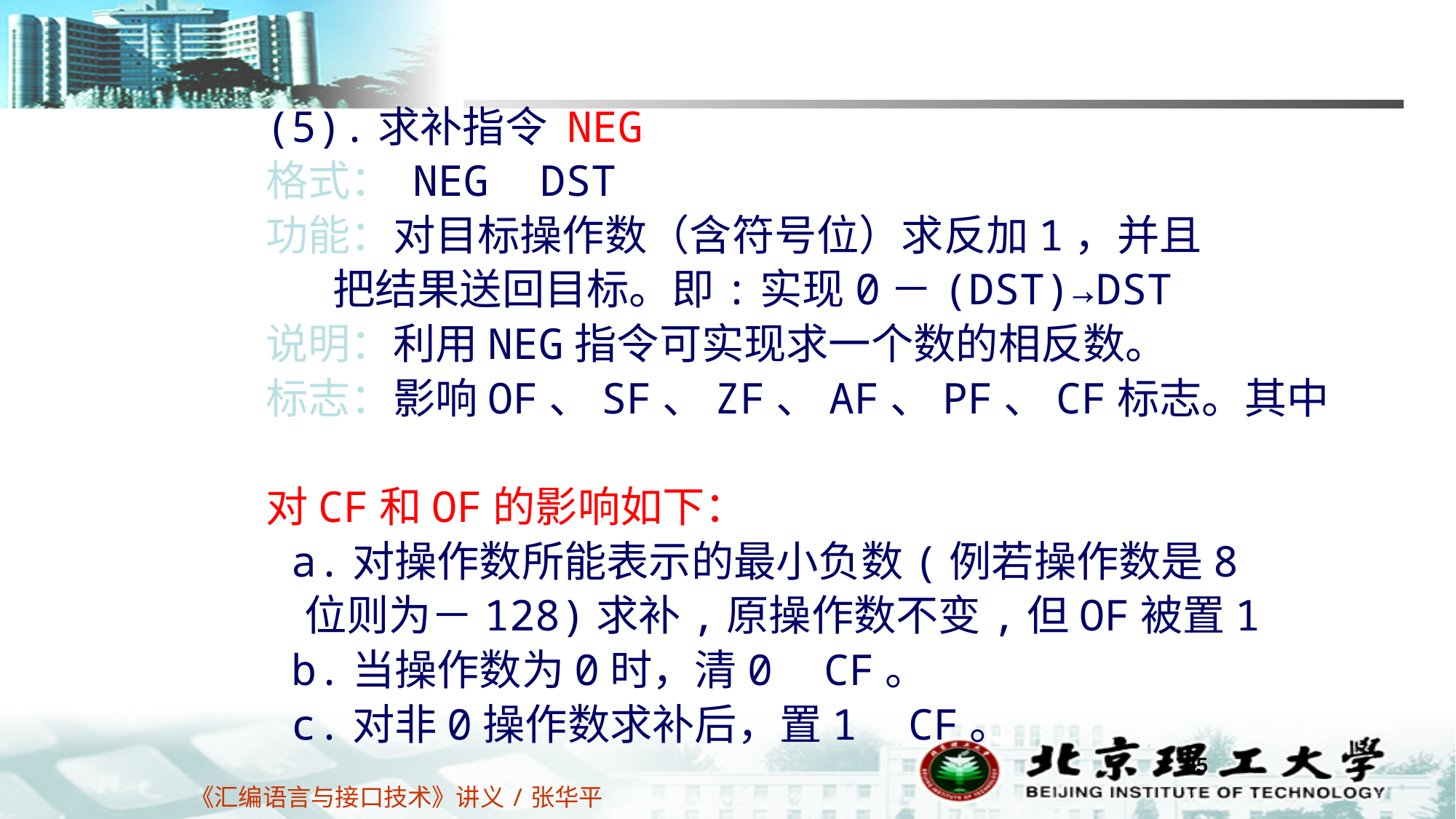

(5).求补指令 NEG
格式： NEG  DST
功能：对目标操作数（含符号位）求反加1，并且
      把结果送回目标。即:实现0－(DST)→DST
说明：利用NEG指令可实现求一个数的相反数。
标志：影响OF、SF、ZF、AF、PF、CF标志。其中

对CF和OF的影响如下：
 a.对操作数所能表示的最小负数(例若操作数是8
   位则为－128)求补,原操作数不变,但OF被置1
 b.当操作数为0时，清0  CF。
 c.对非0操作数求补后，置1  CF。
85